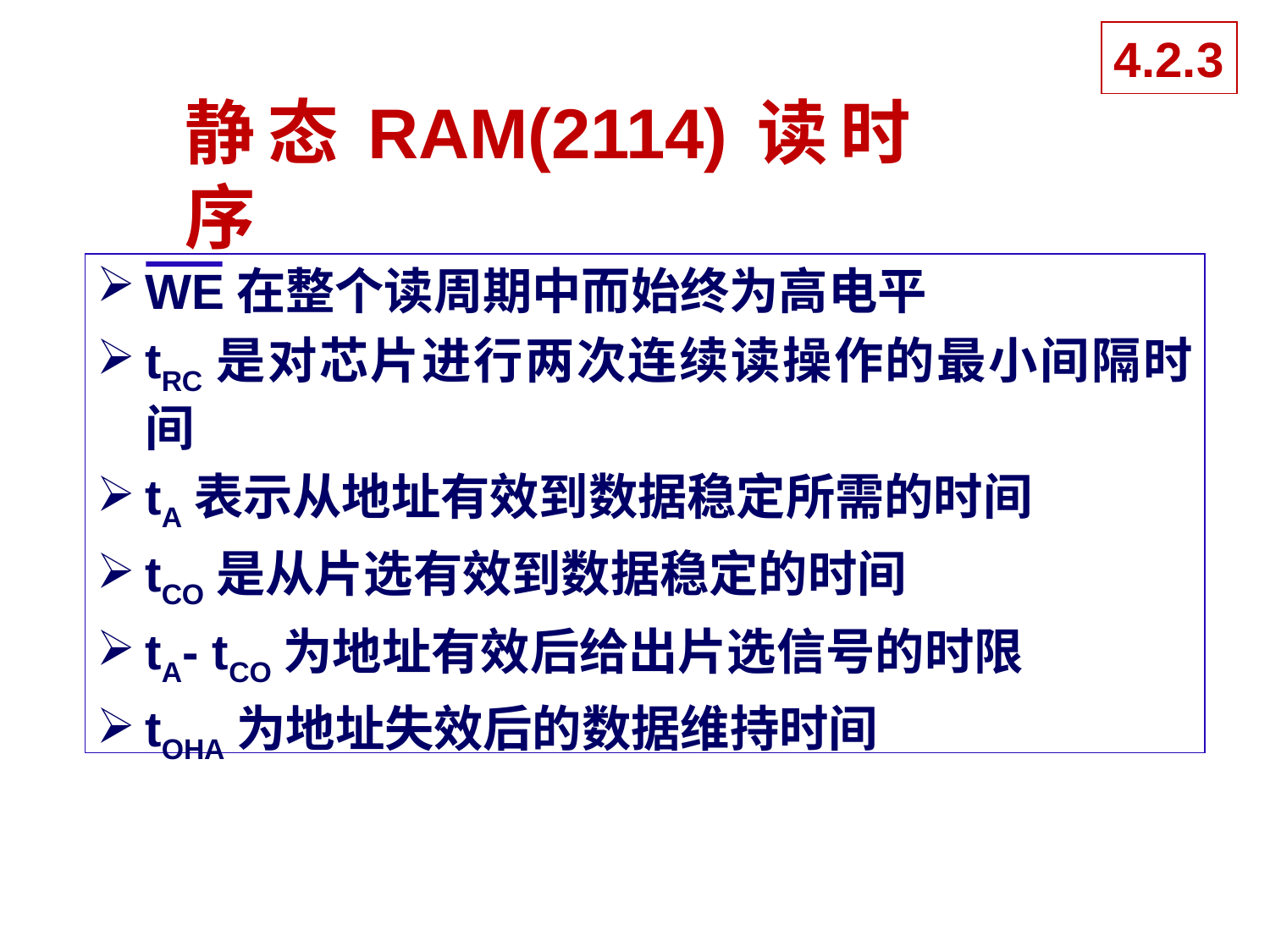

4.2.3
静态RAM(2114)读时序
WE在整个读周期中而始终为高电平
tRC是对芯片进行两次连续读操作的最小间隔时间
tA表示从地址有效到数据稳定所需的时间
tCO是从片选有效到数据稳定的时间
tA- tCO为地址有效后给出片选信号的时限
tOHA为地址失效后的数据维持时间